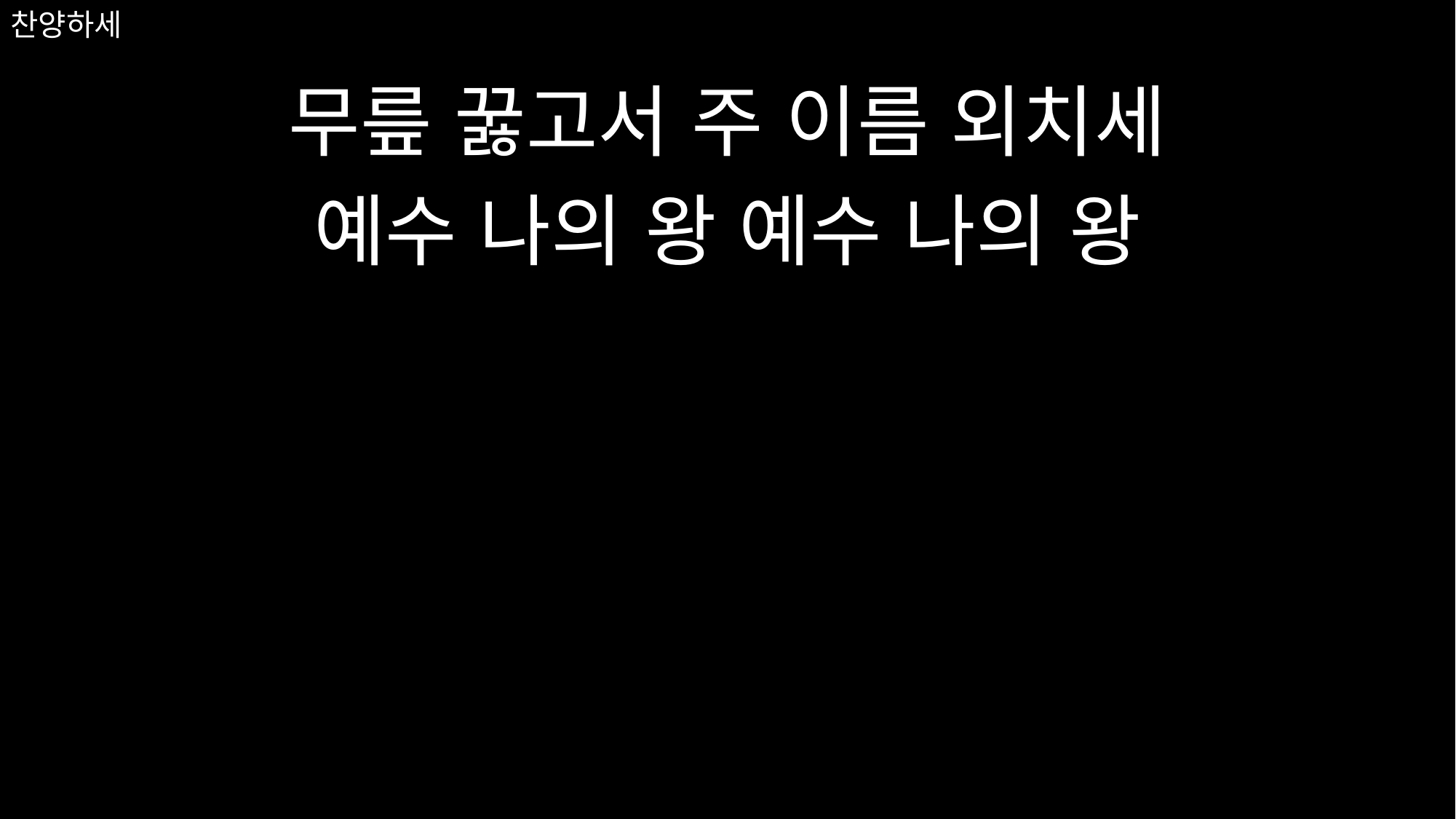

무릎 꿇고서 주 이름 외치세
예수 나의 왕 예수 나의 왕

# 찬양하세